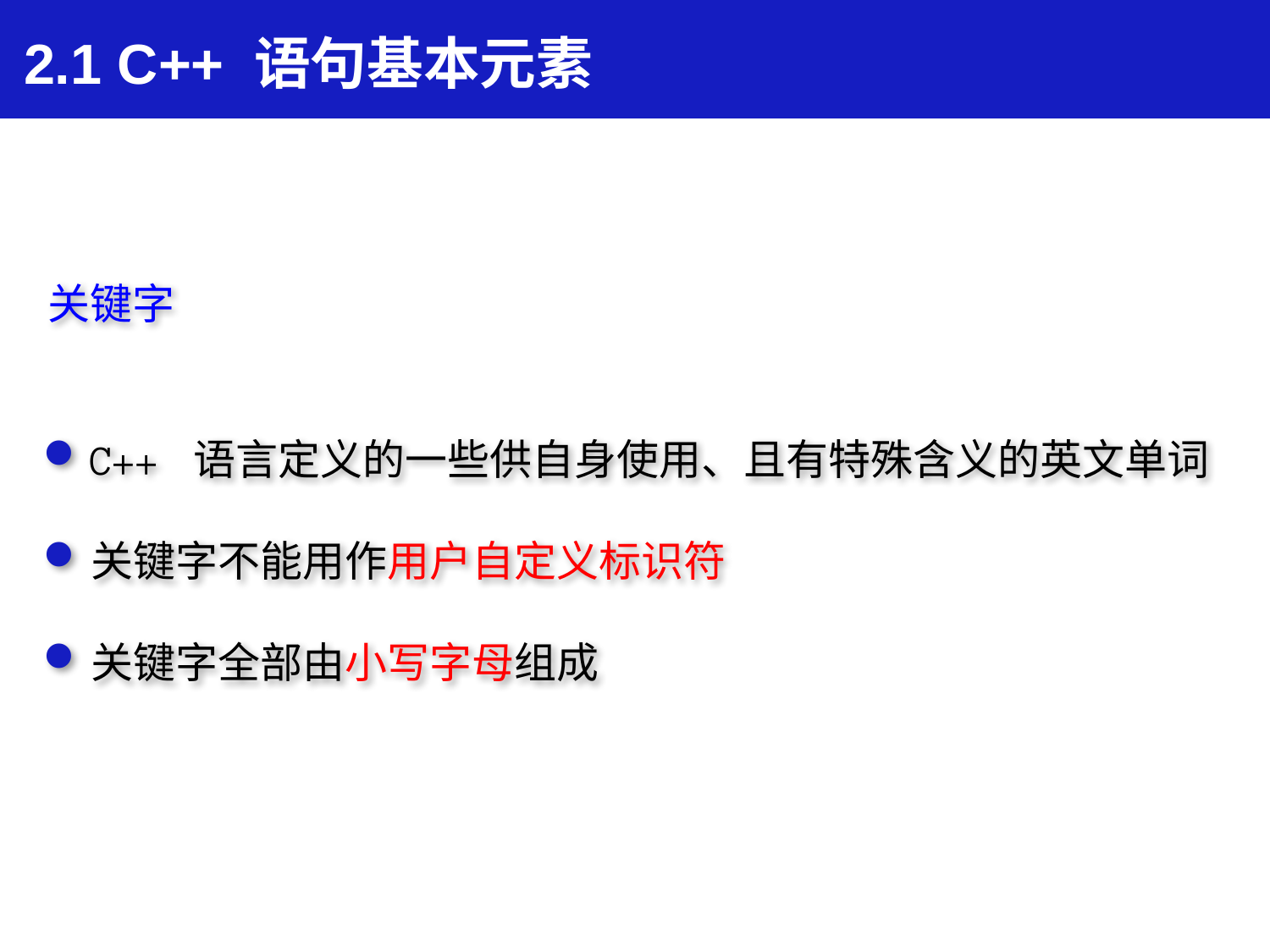

2.1 C++ 语句基本元素
学习目标
关键字
C++ 语言定义的一些供自身使用、且有特殊含义的英文单词
关键字不能用作用户自定义标识符
关键字全部由小写字母组成
6